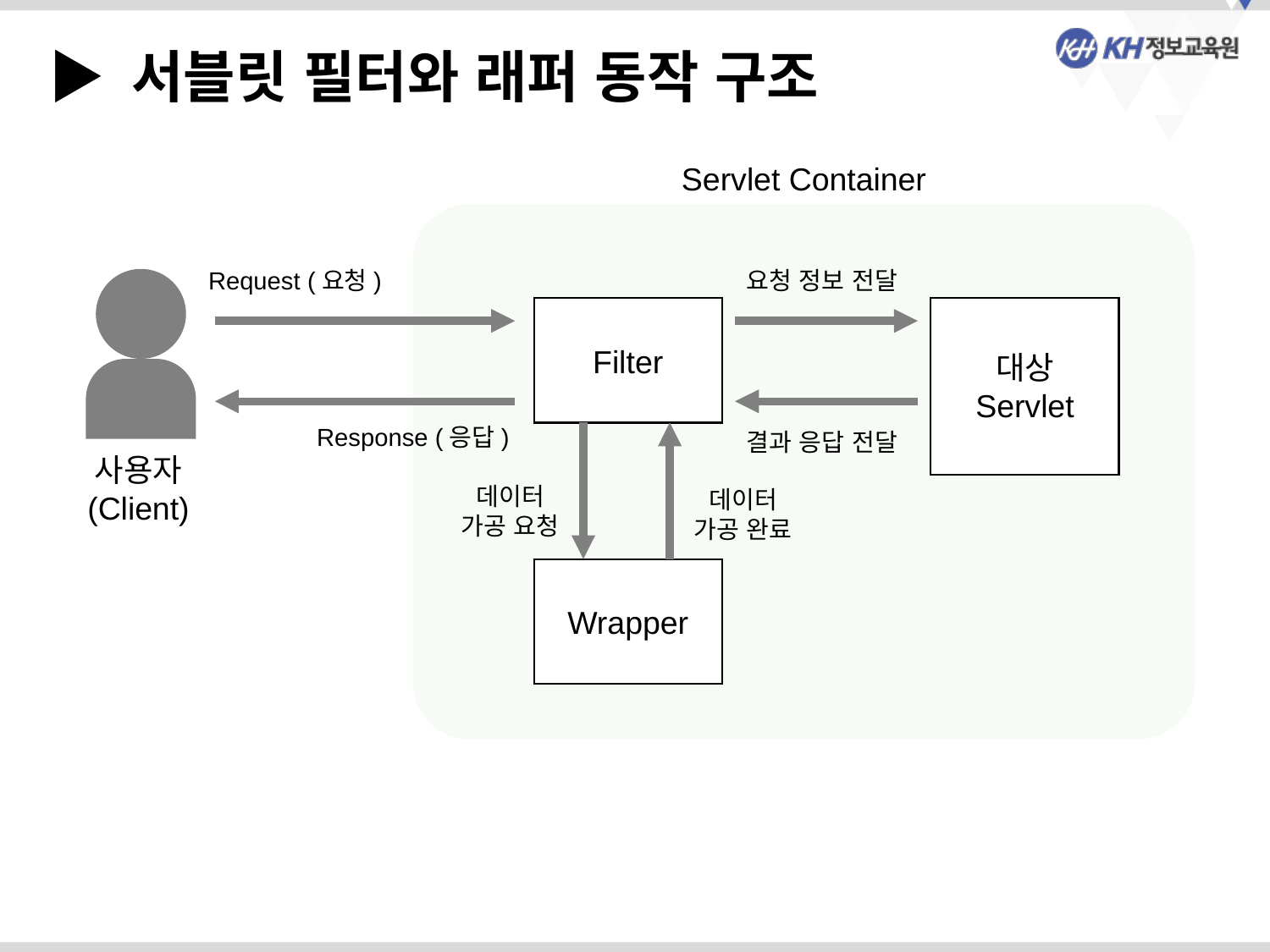

▶ 서블릿 필터와 래퍼 동작 구조
Servlet Container

요청 정보 전달
Request (요청)

대상
Servlet
Filter
Response (응답)
결과 응답 전달
데이터
가공 요청
데이터
가공 완료
Wrapper
사용자
(Client)